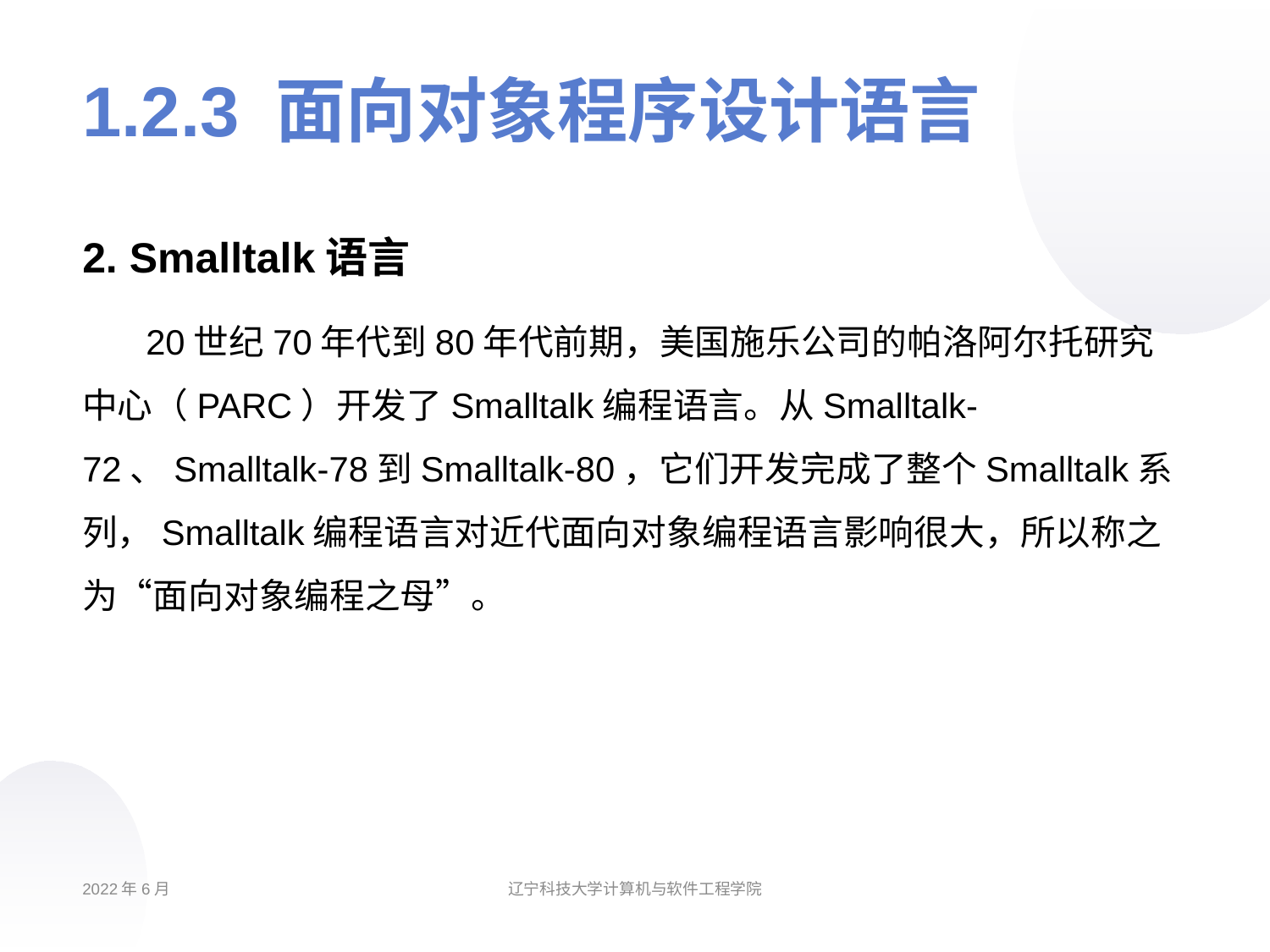

# 1.2.3 面向对象程序设计语言
2. Smalltalk语言
20世纪70年代到80年代前期，美国施乐公司的帕洛阿尔托研究中心（PARC）开发了Smalltalk编程语言。从Smalltalk-72、Smalltalk-78到Smalltalk-80，它们开发完成了整个Smalltalk系列，Smalltalk编程语言对近代面向对象编程语言影响很大，所以称之为“面向对象编程之母”。

2022年6月
辽宁科技大学计算机与软件工程学院
104